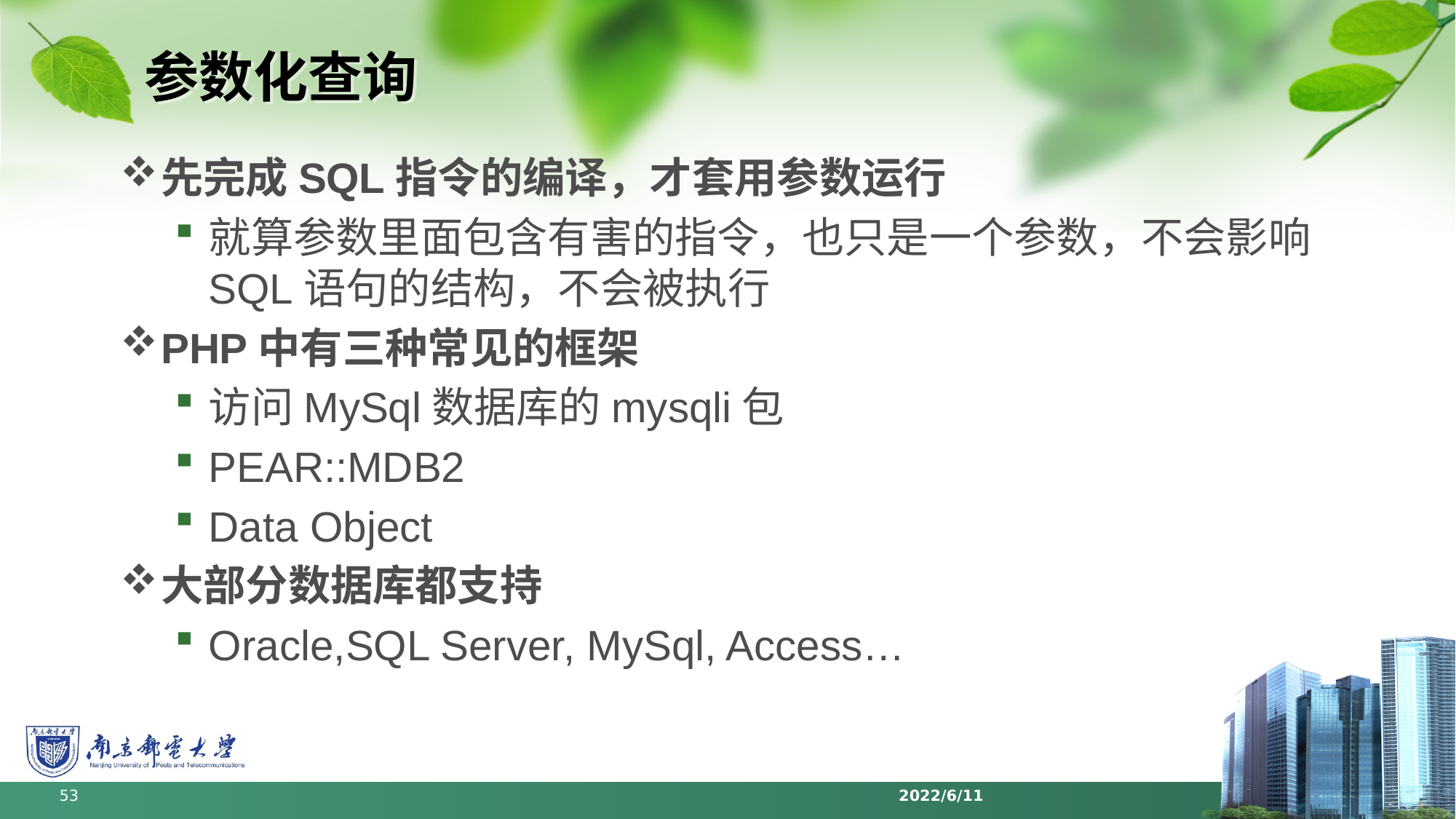

# 参数化查询
先完成SQL指令的编译，才套用参数运行
就算参数里面包含有害的指令，也只是一个参数，不会影响SQL语句的结构，不会被执行
PHP中有三种常见的框架
访问MySql数据库的mysqli包
PEAR::MDB2
Data Object
大部分数据库都支持
Oracle,SQL Server, MySql, Access…
53
2022/6/11